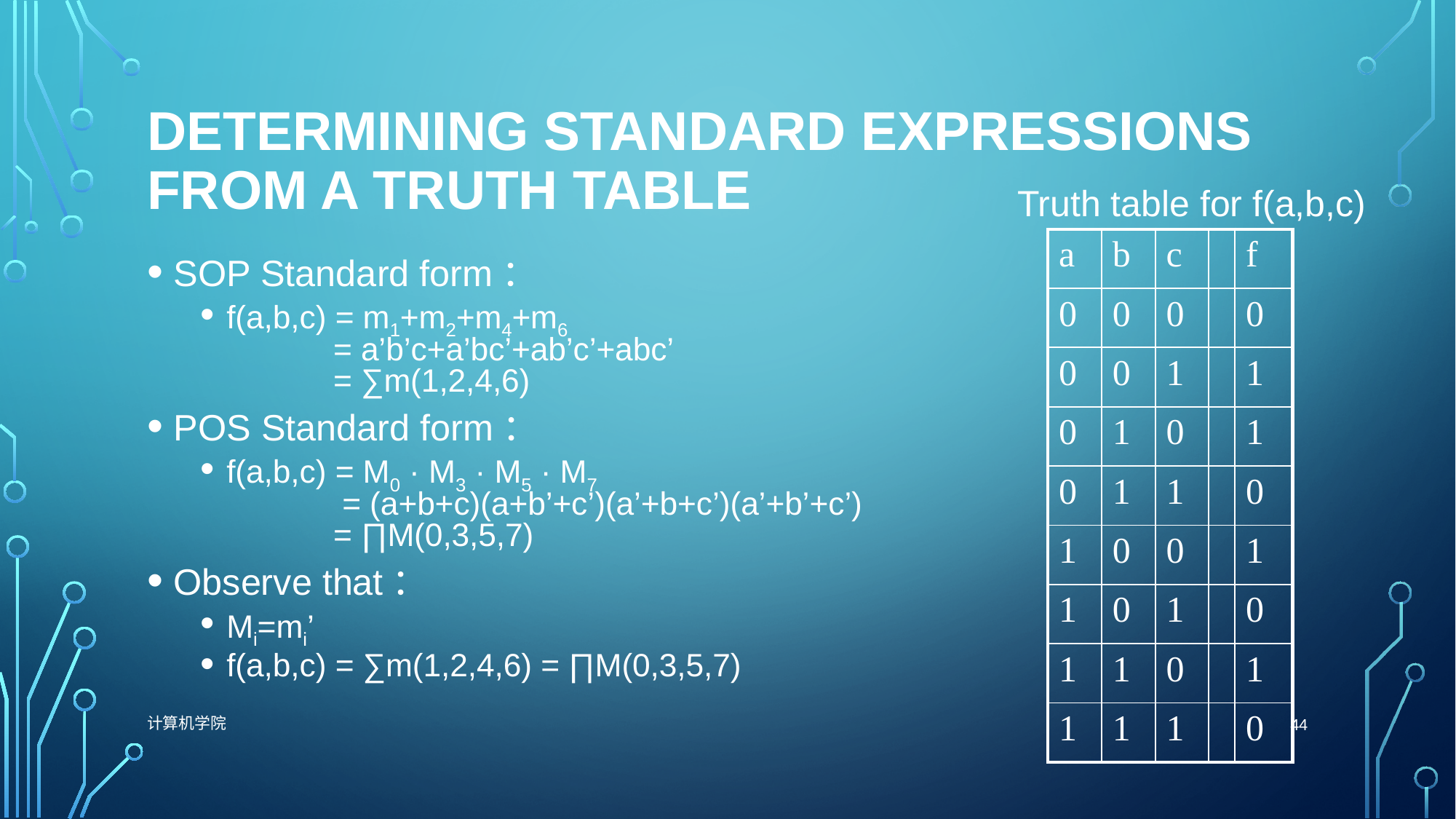

# Determining Standard Expressions from a Truth Table
Truth table for f(a,b,c)
| a | b | c |  | f |
| --- | --- | --- | --- | --- |
| 0 | 0 | 0 |  | 0 |
| 0 | 0 | 1 |  | 1 |
| 0 | 1 | 0 |  | 1 |
| 0 | 1 | 1 |  | 0 |
| 1 | 0 | 0 |  | 1 |
| 1 | 0 | 1 |  | 0 |
| 1 | 1 | 0 |  | 1 |
| 1 | 1 | 1 |  | 0 |
SOP Standard form：
f(a,b,c) = m1+m2+m4+m6
            = a’b’c+a’bc’+ab’c’+abc’
            = ∑m(1,2,4,6)
POS Standard form：
f(a,b,c) = M0 · M3 · M5 · M7
             = (a+b+c)(a+b’+c’)(a’+b+c’)(a’+b’+c’)
            = ∏M(0,3,5,7)
Observe that：
Mi=mi’
f(a,b,c) = ∑m(1,2,4,6) = ∏M(0,3,5,7)
44
计算机学院